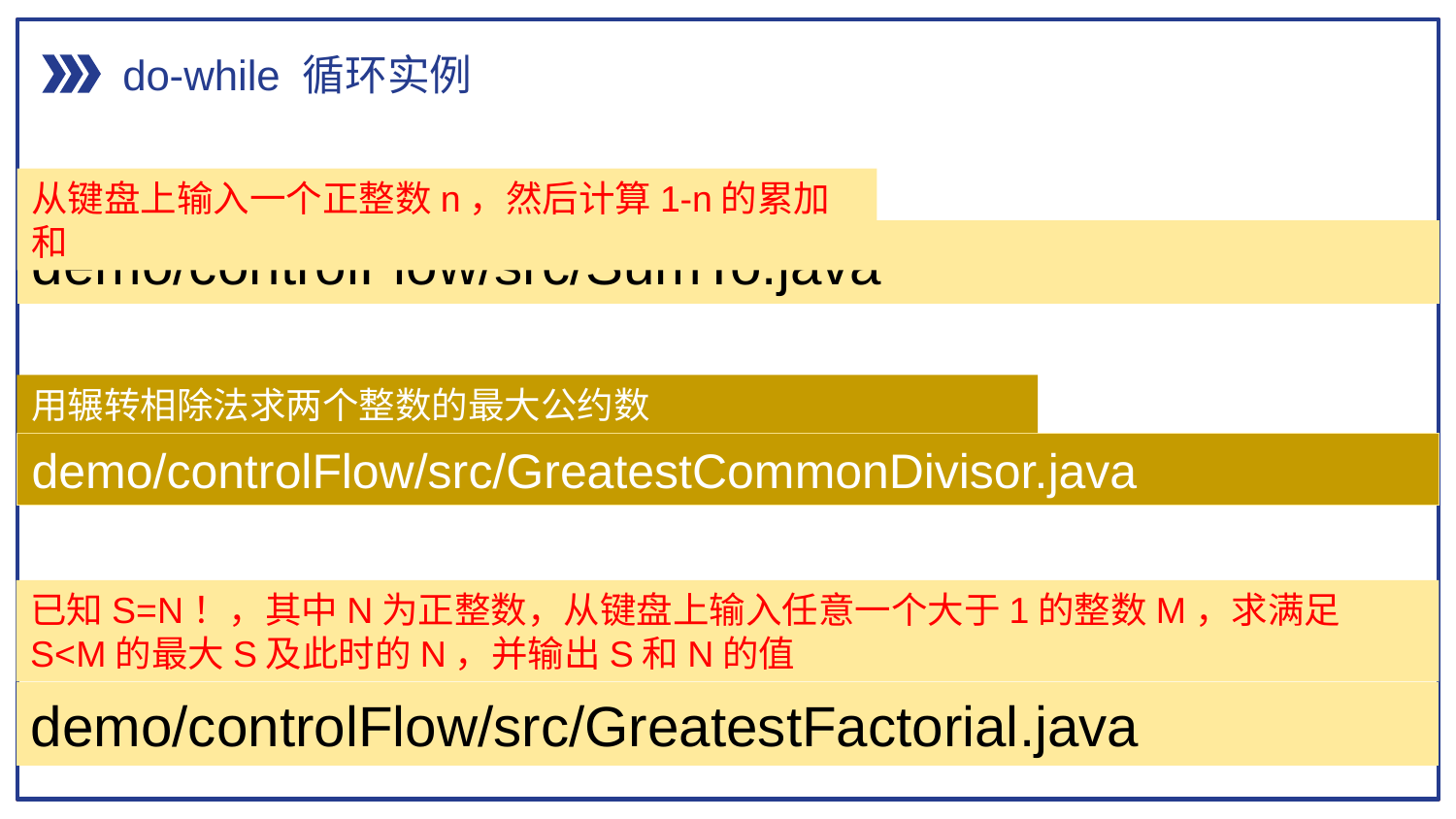

do-while 循环实例

从键盘上输入一个正整数n，然后计算1-n的累加和
demo/controlFlow/src/SumTo.java
用辗转相除法求两个整数的最大公约数
demo/controlFlow/src/GreatestCommonDivisor.java
已知S=N！，其中N为正整数，从键盘上输入任意一个大于1的整数M，求满足S<M的最大S及此时的N，并输出S和N的值
demo/controlFlow/src/GreatestFactorial.java